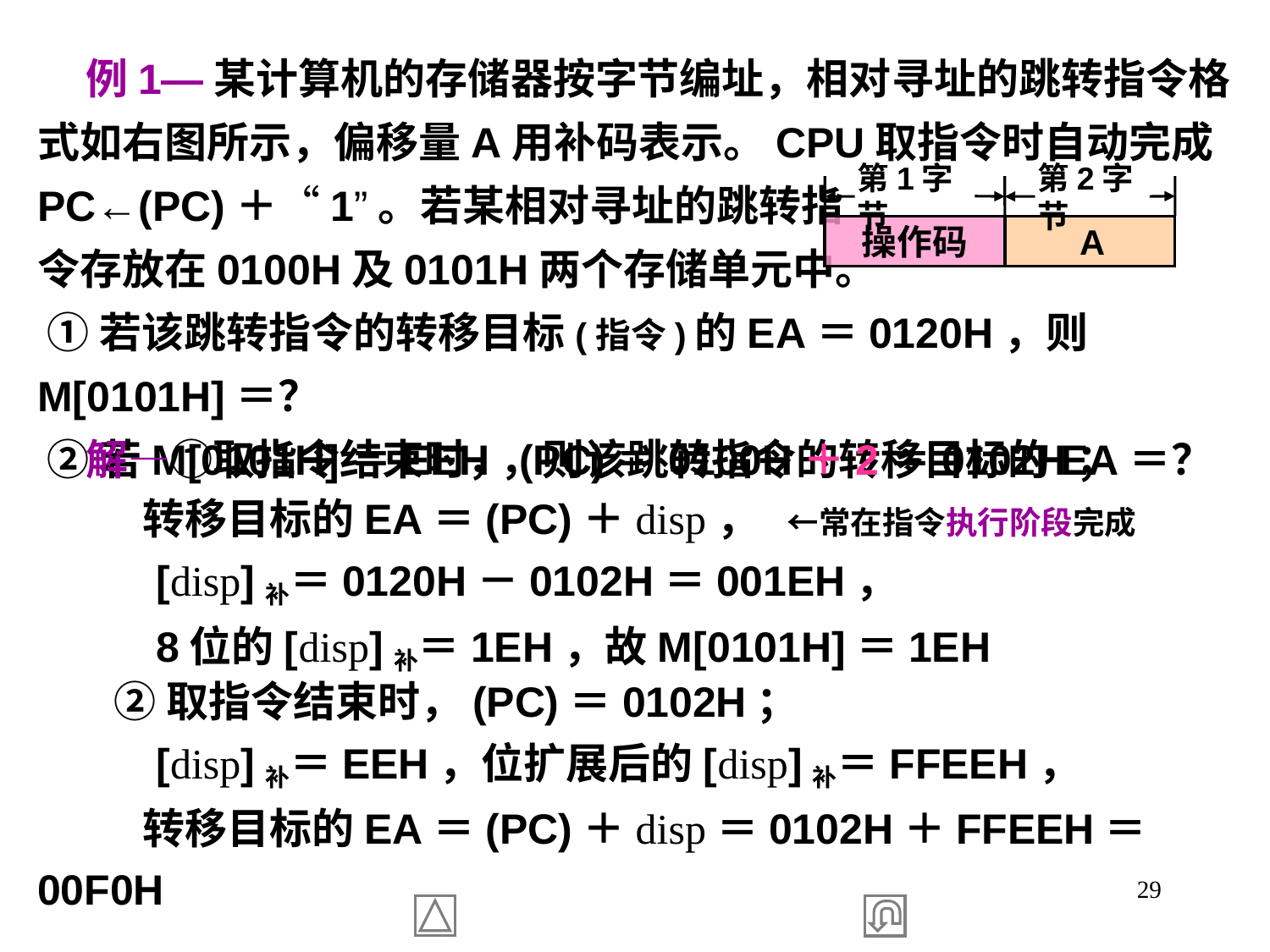

例1—某计算机的存储器按字节编址，相对寻址的跳转指令格式如右图所示，偏移量A用补码表示。CPU取指令时自动完成PC←(PC)＋“1”。若某相对寻址的跳转指
令存放在0100H及0101H两个存储单元中。
 ①若该跳转指令的转移目标(指令)的EA＝0120H，则M[0101H]＝？
 ②若M[0101H]＝EEH，则该跳转指令的转移目标的EA＝？

第1字节

第2字节

操作码
A
    解—①取指令结束时，(PC)＝0100H＋2＝0102H；
          转移目标的EA＝(PC)＋disp，   ←常在指令执行阶段完成
          [disp]补＝0120H－0102H＝001EH，
          8位的[disp]补＝1EH，故M[0101H]＝1EH
        ②取指令结束时，(PC)＝0102H；
          [disp]补＝EEH，位扩展后的[disp]补＝FFEEH，
          转移目标的EA＝(PC)＋disp＝0102H＋FFEEH＝00F0H
29